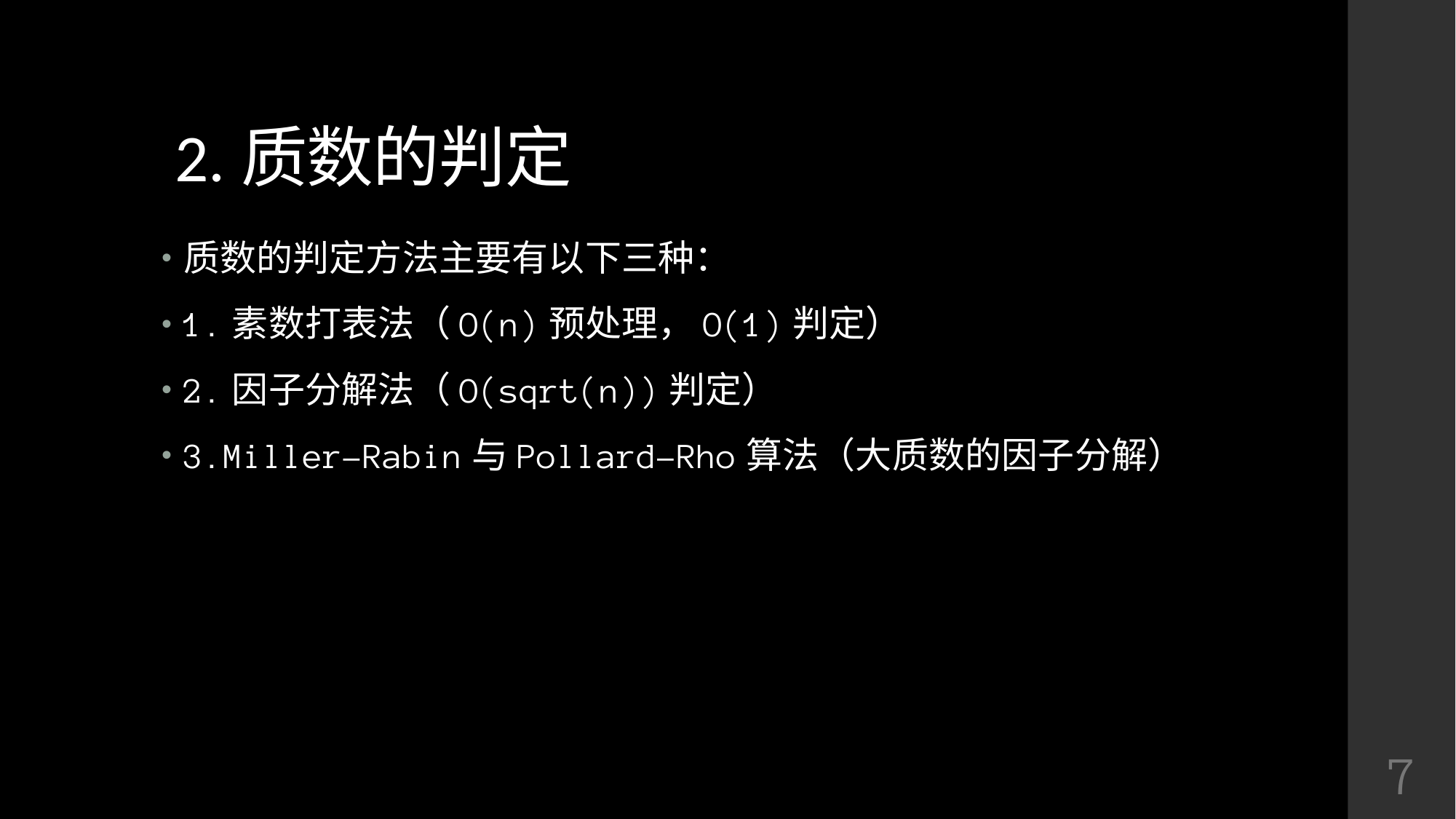

# 2.质数的判定
质数的判定方法主要有以下三种：
1.素数打表法（O(n)预处理，O(1)判定）
2.因子分解法（O(sqrt(n))判定）
3.Miller-Rabin与Pollard-Rho算法（大质数的因子分解）
7